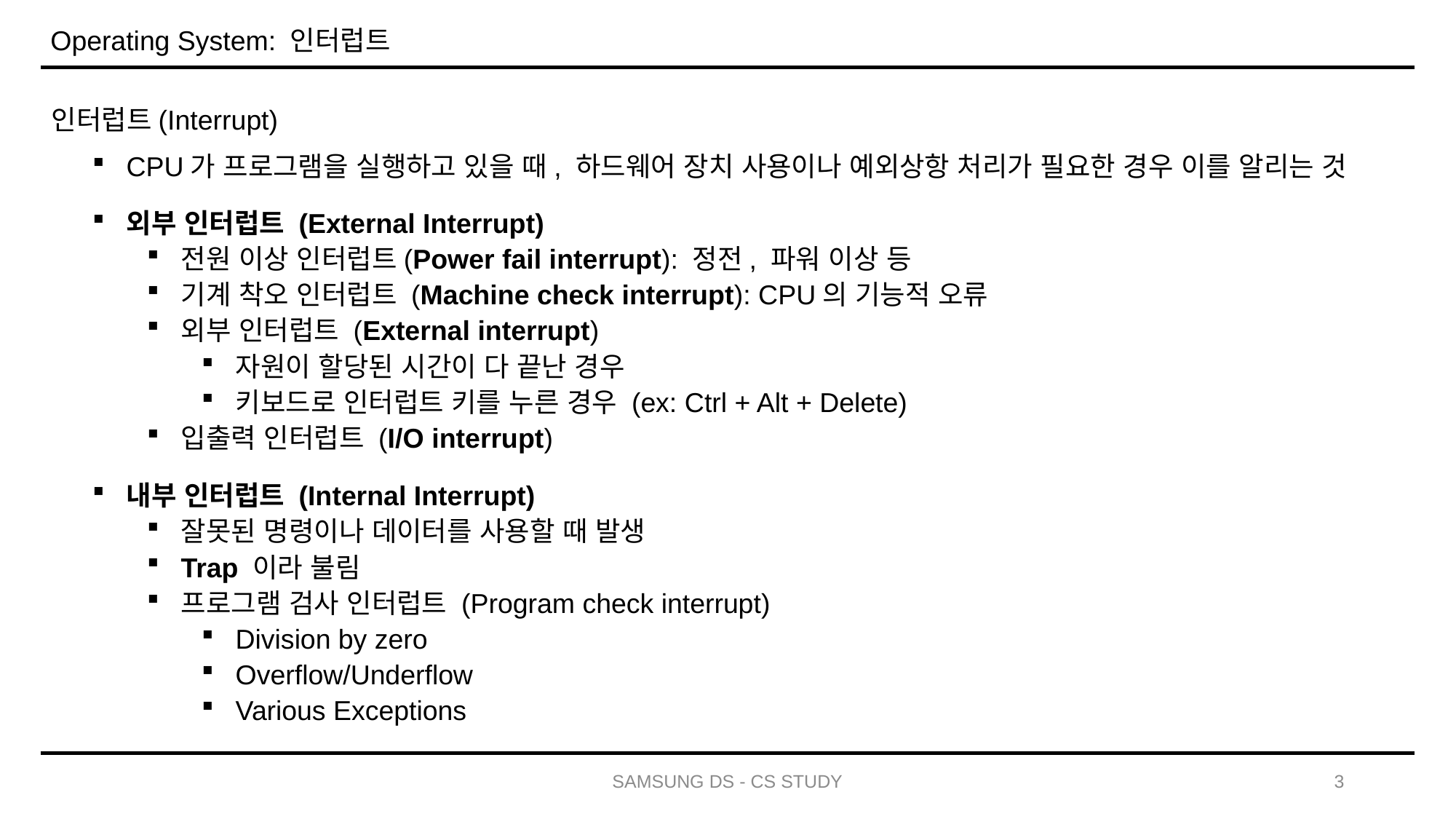

Operating System: 인터럽트
인터럽트(Interrupt)
CPU가 프로그램을 실행하고 있을 때, 하드웨어 장치 사용이나 예외상항 처리가 필요한 경우 이를 알리는 것

외부 인터럽트 (External Interrupt)
전원 이상 인터럽트(Power fail interrupt): 정전, 파워 이상 등
기계 착오 인터럽트 (Machine check interrupt): CPU의 기능적 오류
외부 인터럽트 (External interrupt)
자원이 할당된 시간이 다 끝난 경우
키보드로 인터럽트 키를 누른 경우 (ex: Ctrl + Alt + Delete)
입출력 인터럽트 (I/O interrupt)

내부 인터럽트 (Internal Interrupt)
잘못된 명령이나 데이터를 사용할 때 발생
Trap 이라 불림
프로그램 검사 인터럽트 (Program check interrupt)
Division by zero
Overflow/Underflow
Various Exceptions
SAMSUNG DS - CS STUDY
3